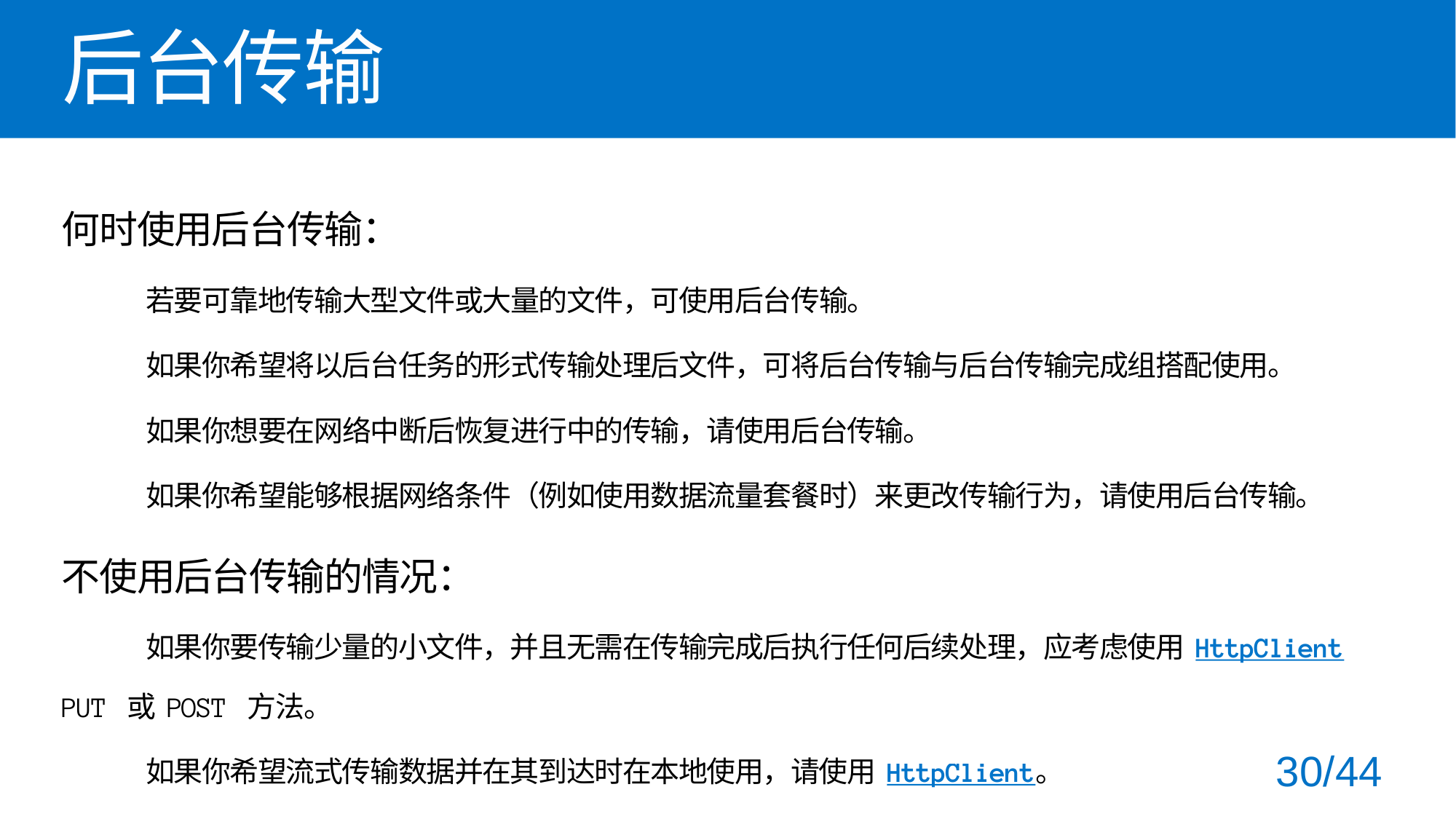

# 后台传输
何时使用后台传输：
	若要可靠地传输大型文件或大量的文件，可使用后台传输。
	如果你希望将以后台任务的形式传输处理后文件，可将后台传输与后台传输完成组搭配使用。
	如果你想要在网络中断后恢复进行中的传输，请使用后台传输。
	如果你希望能够根据网络条件（例如使用数据流量套餐时）来更改传输行为，请使用后台传输。
不使用后台传输的情况：
	如果你要传输少量的小文件，并且无需在传输完成后执行任何后续处理，应考虑使用 HttpClient PUT 或 POST 方法。
	如果你希望流式传输数据并在其到达时在本地使用，请使用 HttpClient。

30